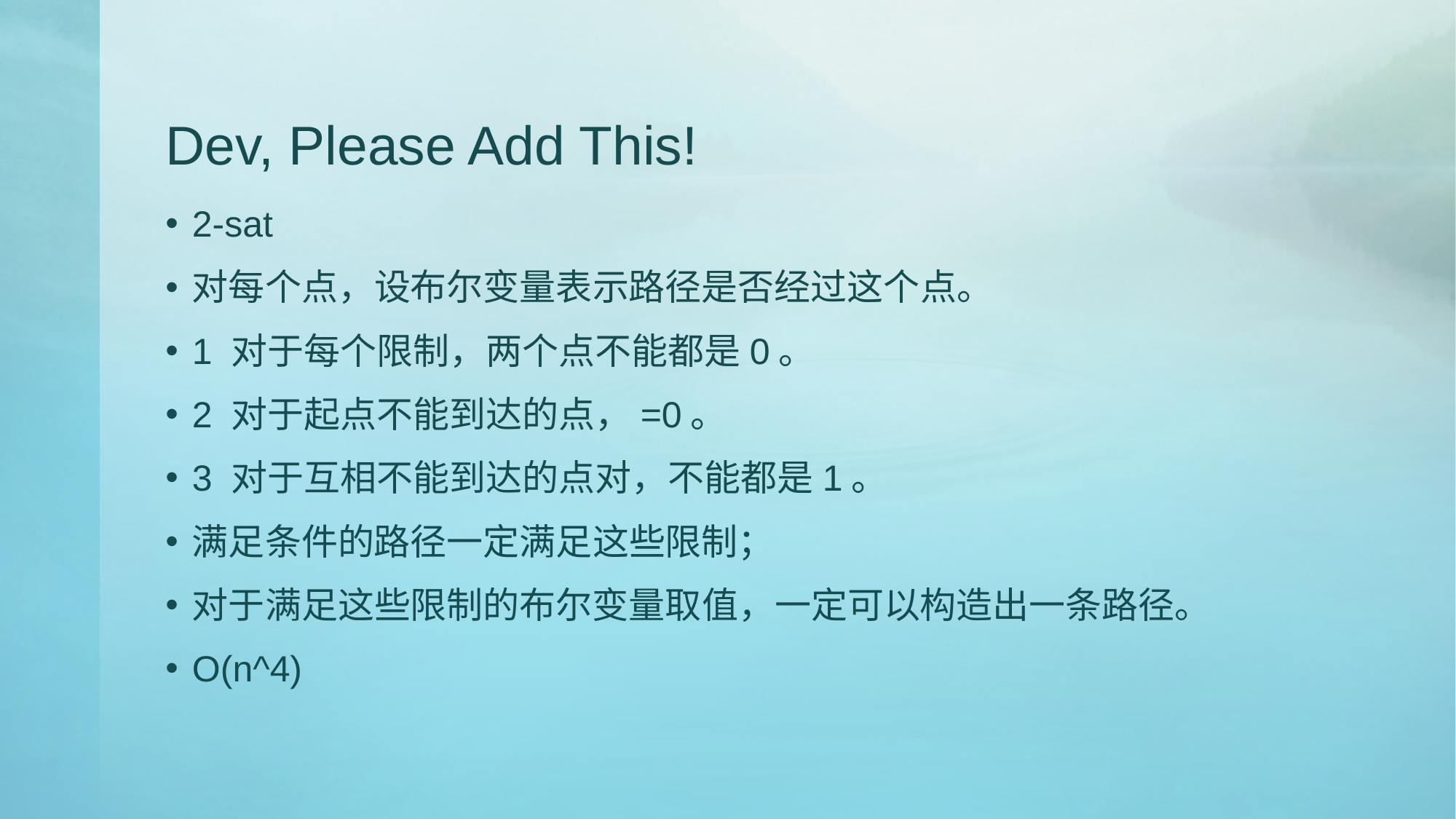

# Dev, Please Add This!
2-sat
对每个点，设布尔变量表示路径是否经过这个点。
1 对于每个限制，两个点不能都是0。
2 对于起点不能到达的点，=0。
3 对于互相不能到达的点对，不能都是1。
满足条件的路径一定满足这些限制；
对于满足这些限制的布尔变量取值，一定可以构造出一条路径。
O(n^4)